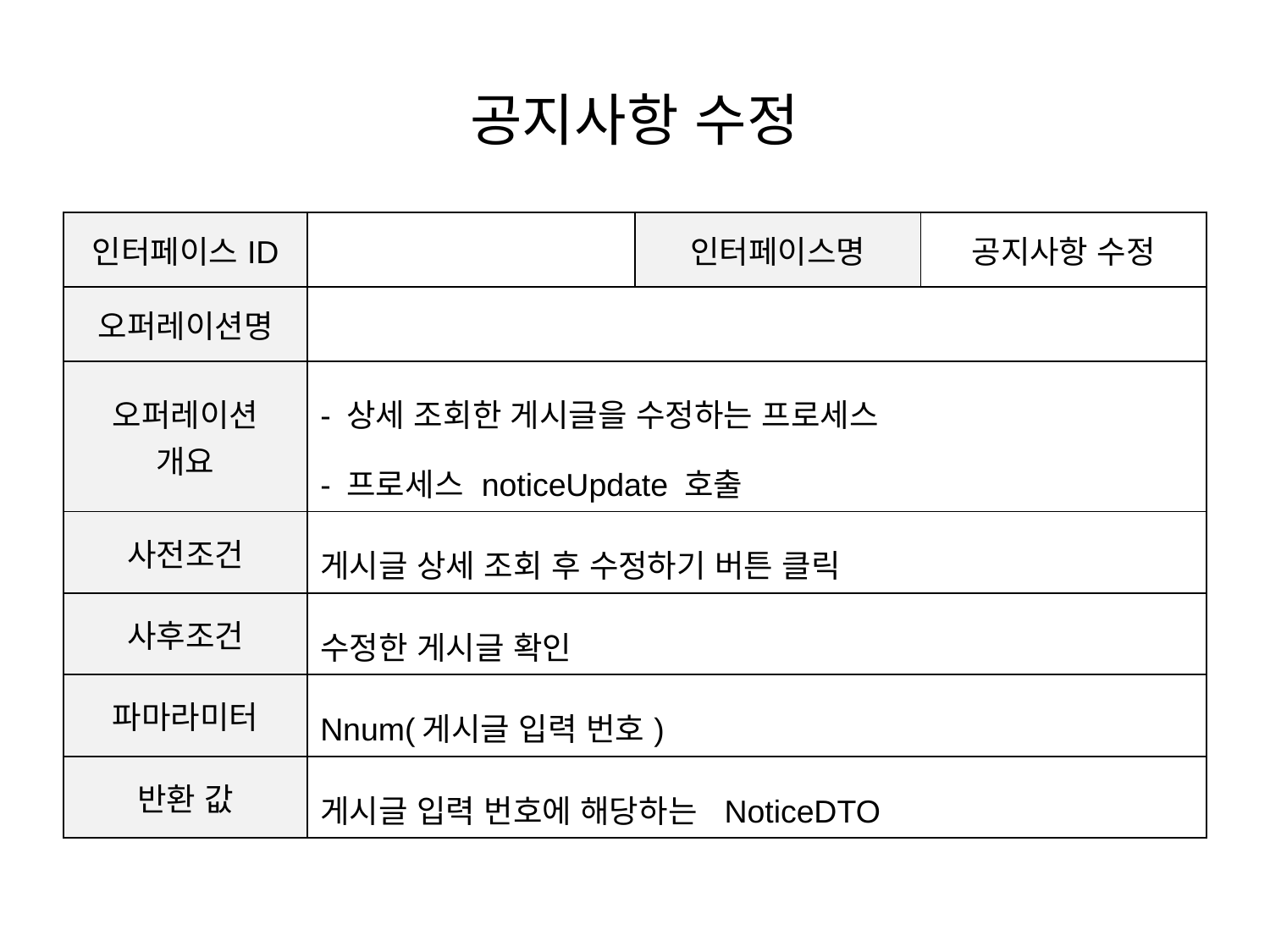

# 공지사항 수정
| 인터페이스ID |  | 인터페이스명 | 공지사항 수정 |
| --- | --- | --- | --- |
| 오퍼레이션명 |  |  |  |
| 오퍼레이션 개요 | - 상세 조회한 게시글을 수정하는 프로세스 - 프로세스 noticeUpdate 호출 |  |  |
| 사전조건 | 게시글 상세 조회 후 수정하기 버튼 클릭 |  |  |
| 사후조건 | 수정한 게시글 확인 |  |  |
| 파마라미터 | Nnum(게시글 입력 번호) |  |  |
| 반환 값 | 게시글 입력 번호에 해당하는 NoticeDTO |  |  |